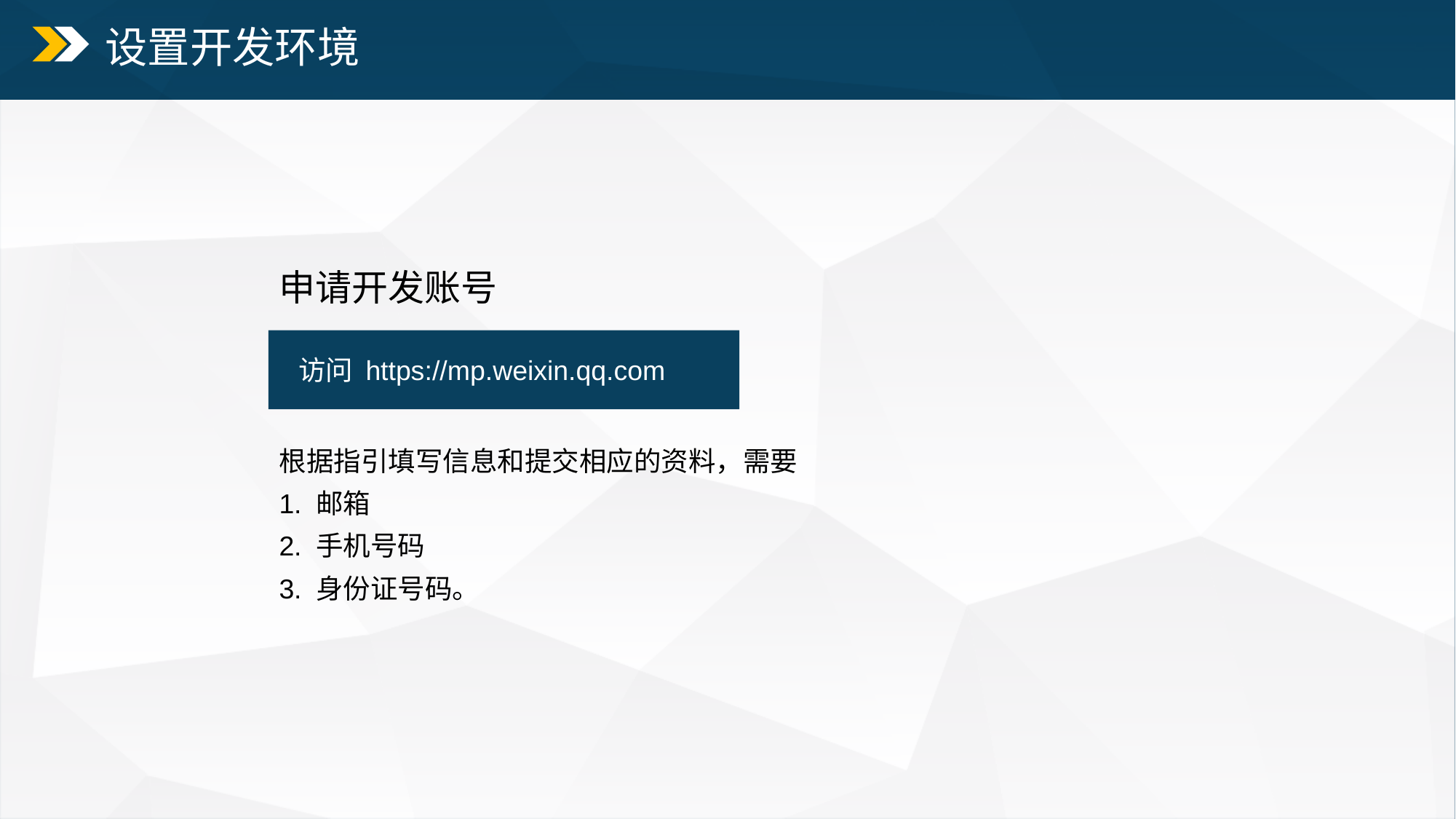

设置开发环境

申请开发账号

访问 https://mp.weixin.qq.com

根据指引填写信息和提交相应的资料，需要
1. 邮箱
2. 手机号码
3. 身份证号码。